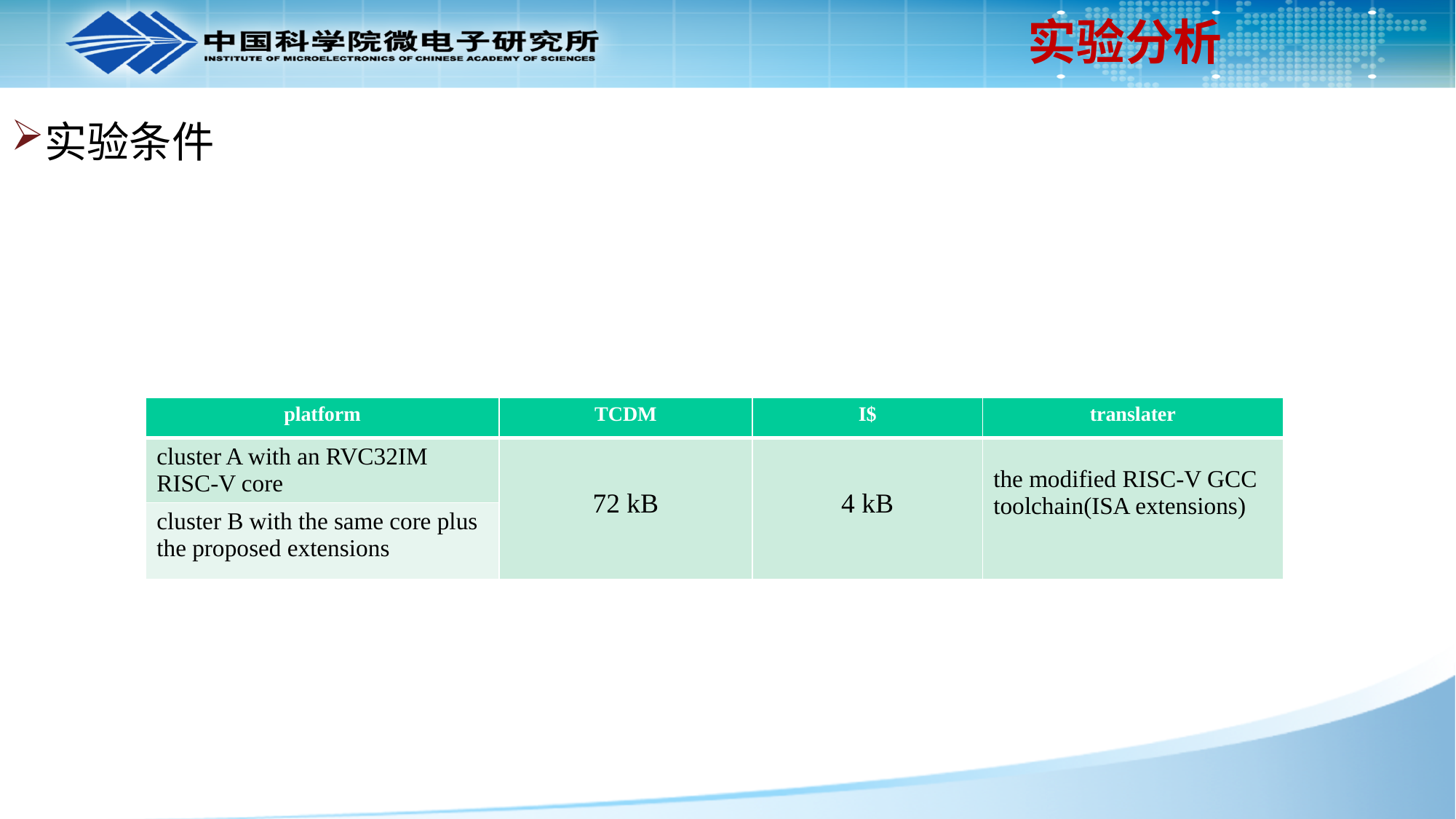

# 实验分析
实验条件

| platform | TCDM | I$ | translater |
| --- | --- | --- | --- |
| cluster A with an RVC32IM RISC-V core | 72 kB | 4 kB | the modified RISC-V GCC toolchain(ISA extensions) |
| cluster B with the same core plus the proposed extensions |  |  |  |
27